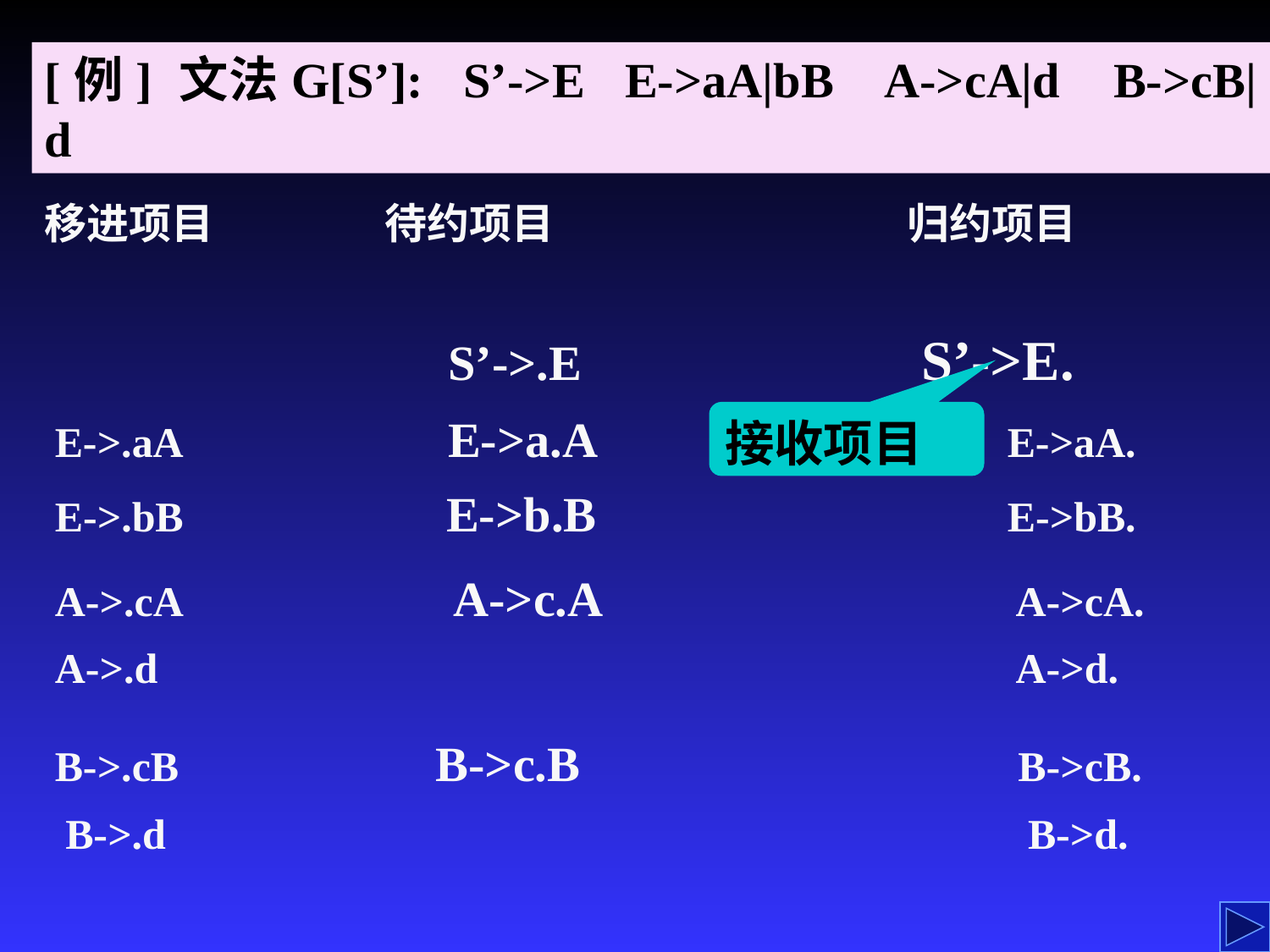

[例] 文法G[S’]:   S’->E   E->aA|bB    A->cA|d    B->cB|d
移进项目                  待约项目                                     归约项目
                                S’->.E			    S’->E.
E->.aA		 E->a.A		                  E->aA.
接收项目
E->.bB		 E->b.B		                  E->bB.
A->.cA	            A->c.A		                   A->cA.
A->.d		 					       A->d.
B->.cB		            B->c.B	                               B->cB.
B->.d		                                                                   B->d.